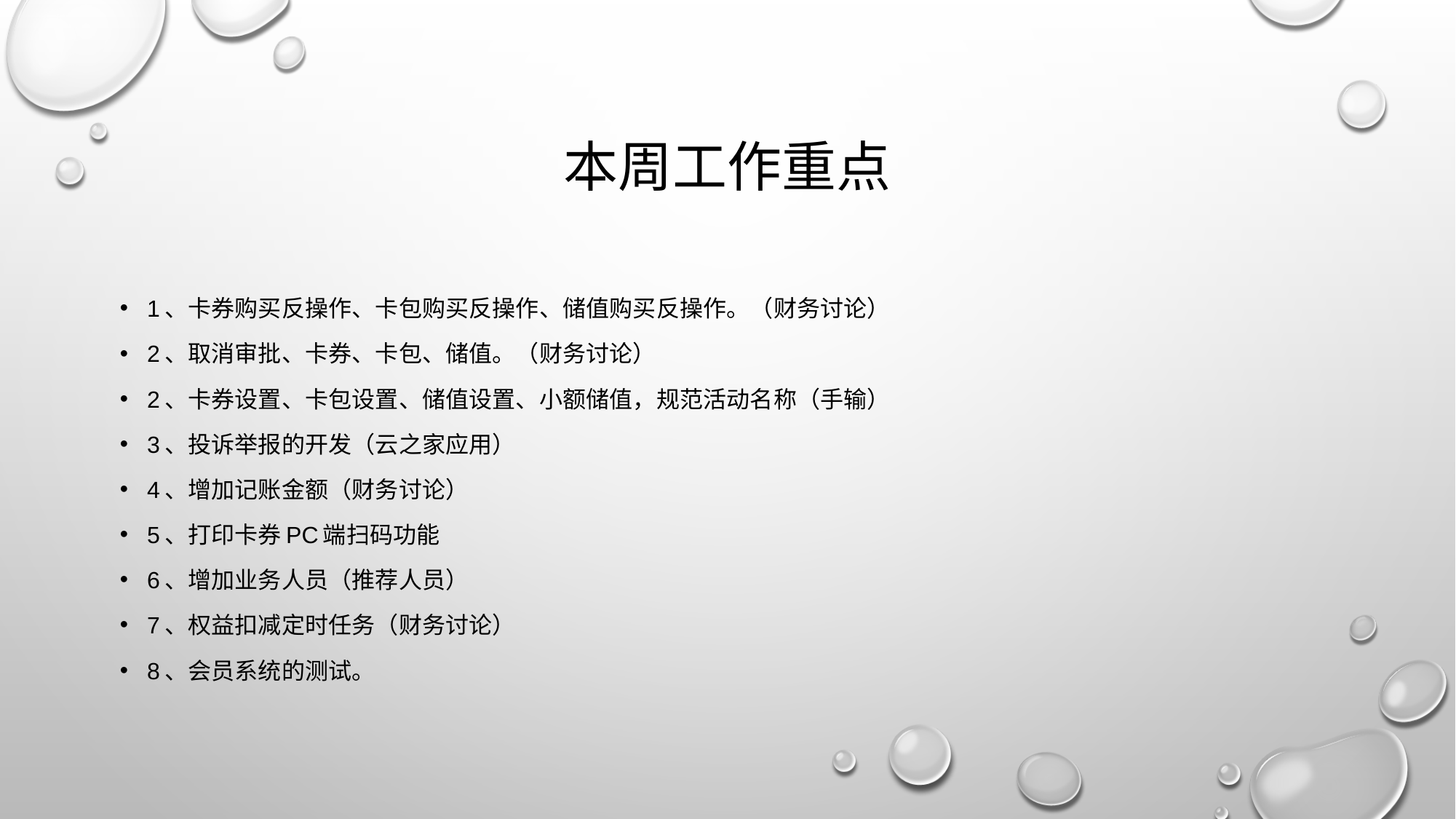

# 本周工作重点
1、卡券购买反操作、卡包购买反操作、储值购买反操作。（财务讨论）
2、取消审批、卡券、卡包、储值。（财务讨论）
2、卡券设置、卡包设置、储值设置、小额储值，规范活动名称（手输）
3、投诉举报的开发（云之家应用）
4、增加记账金额（财务讨论）
5、打印卡券PC端扫码功能
6、增加业务人员（推荐人员）
7、权益扣减定时任务（财务讨论）
8、会员系统的测试。